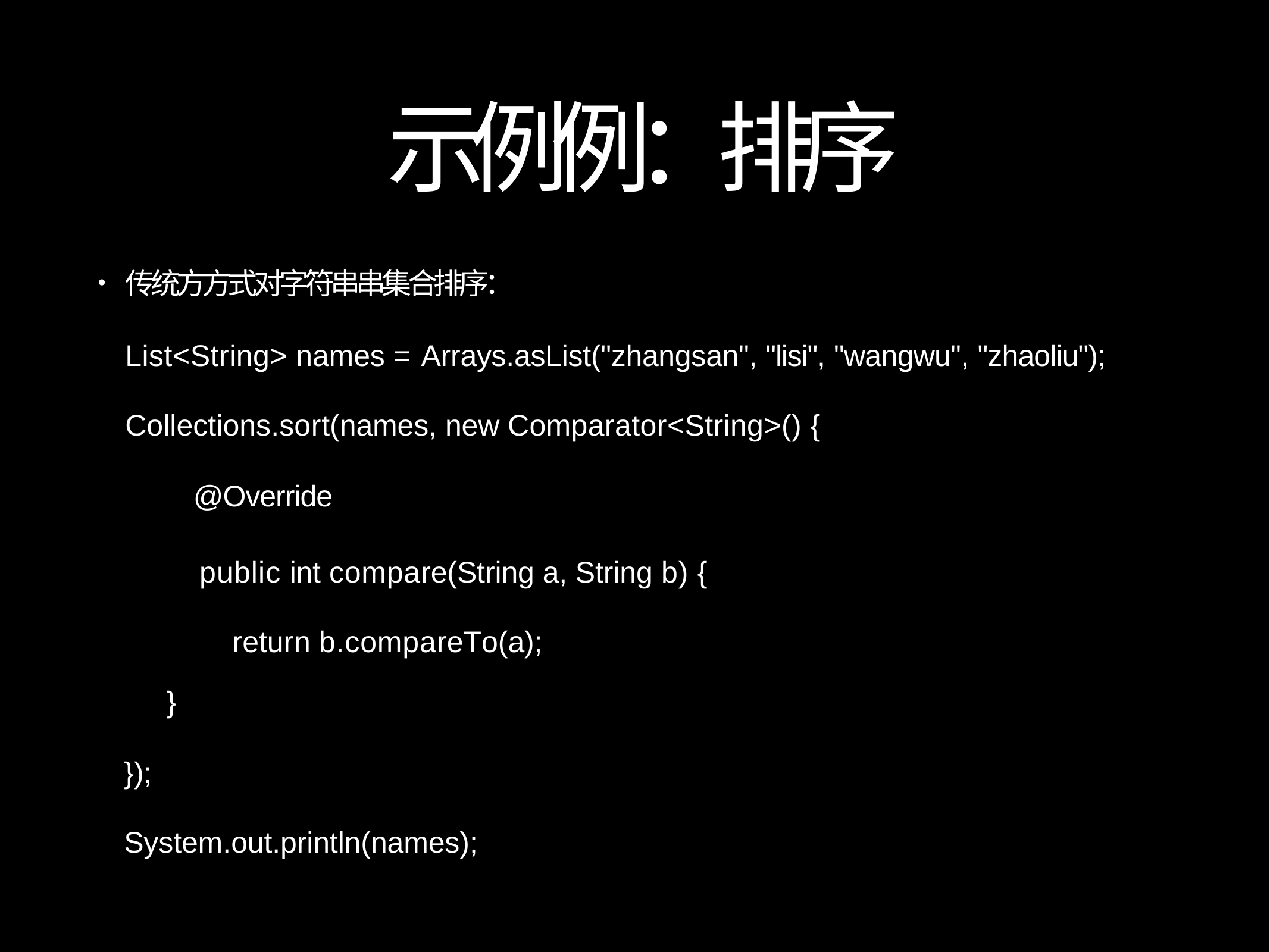

# 示例例：排序
传统⽅方式对字符串串集合排序：
•
List<String> names = Arrays.asList("zhangsan", "lisi", "wangwu", "zhaoliu");

Collections.sort(names, new Comparator<String>() {

@Override
public int compare(String a, String b) { return b.compareTo(a);
}

});

System.out.println(names);